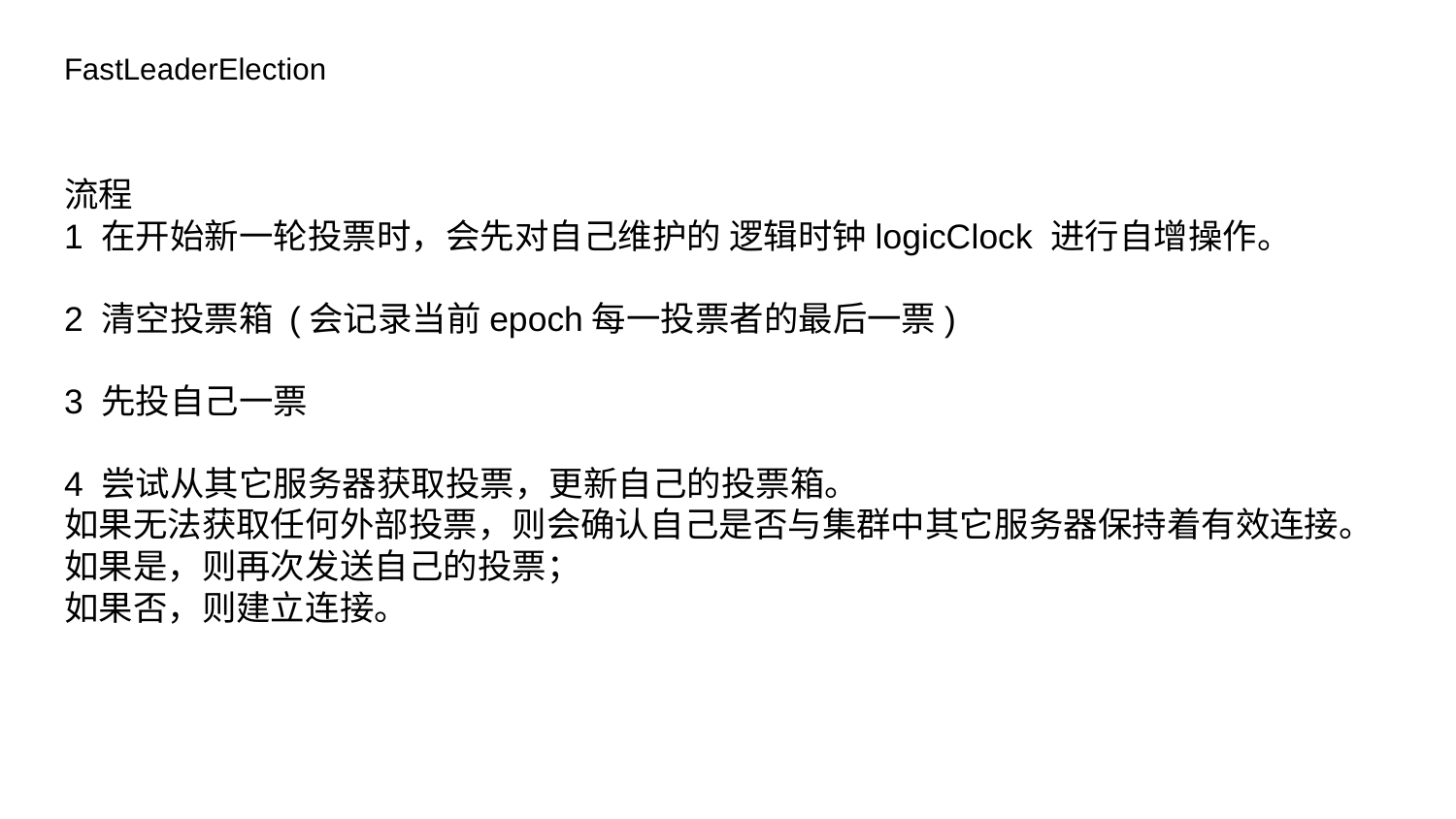

# FastLeaderElection
流程
1 在开始新一轮投票时，会先对自己维护的 逻辑时钟logicClock 进行自增操作。

2 清空投票箱 (会记录当前epoch每一投票者的最后一票)

3 先投自己一票

4 尝试从其它服务器获取投票，更新自己的投票箱。
如果无法获取任何外部投票，则会确认自己是否与集群中其它服务器保持着有效连接。如果是，则再次发送自己的投票；
如果否，则建立连接。